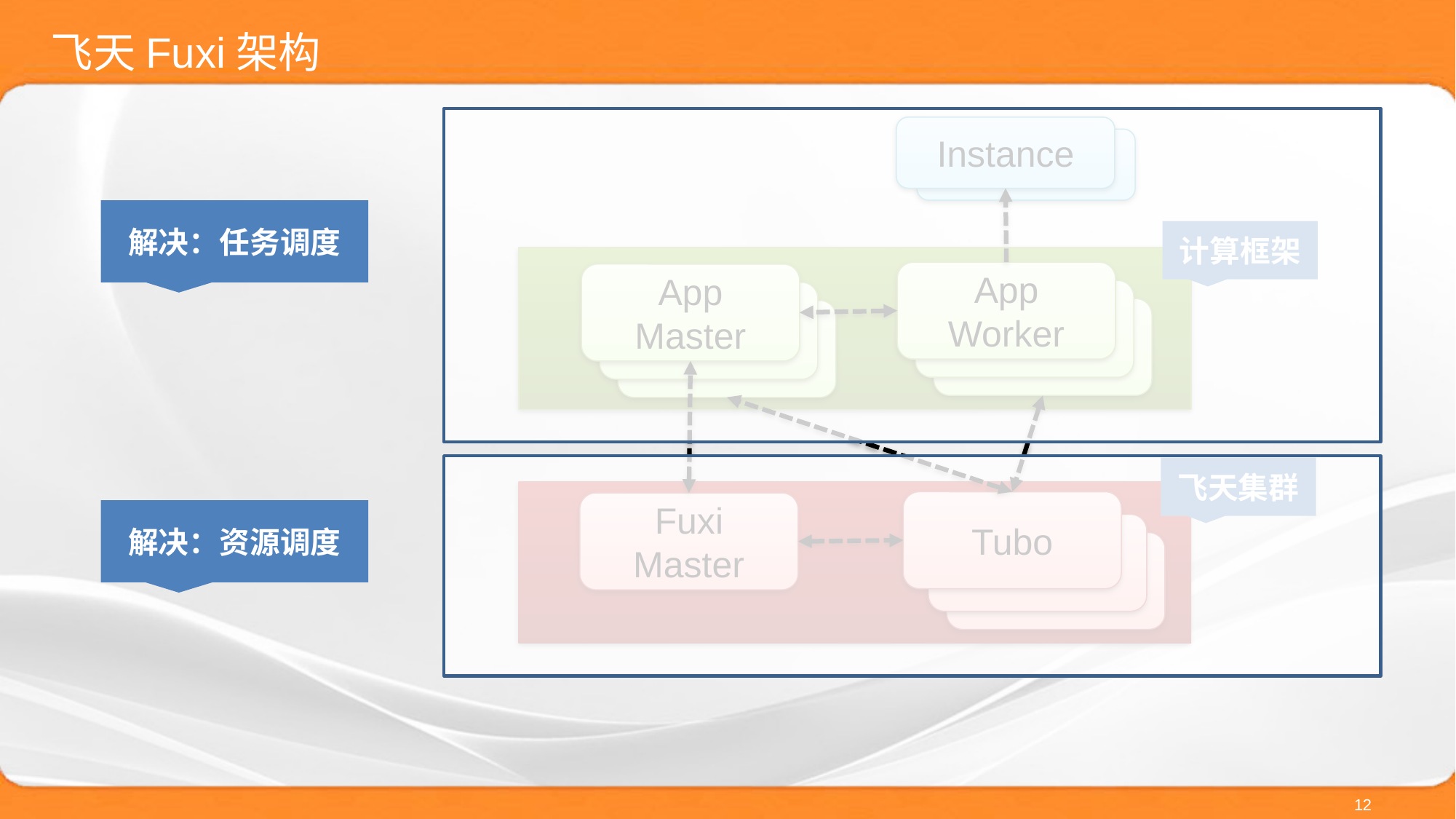

# 飞天Fuxi架构

Instance

解决：任务调度
计算框架

App
Worker
App
Master

飞天集群

Tubo
Fuxi Master
解决：资源调度

12